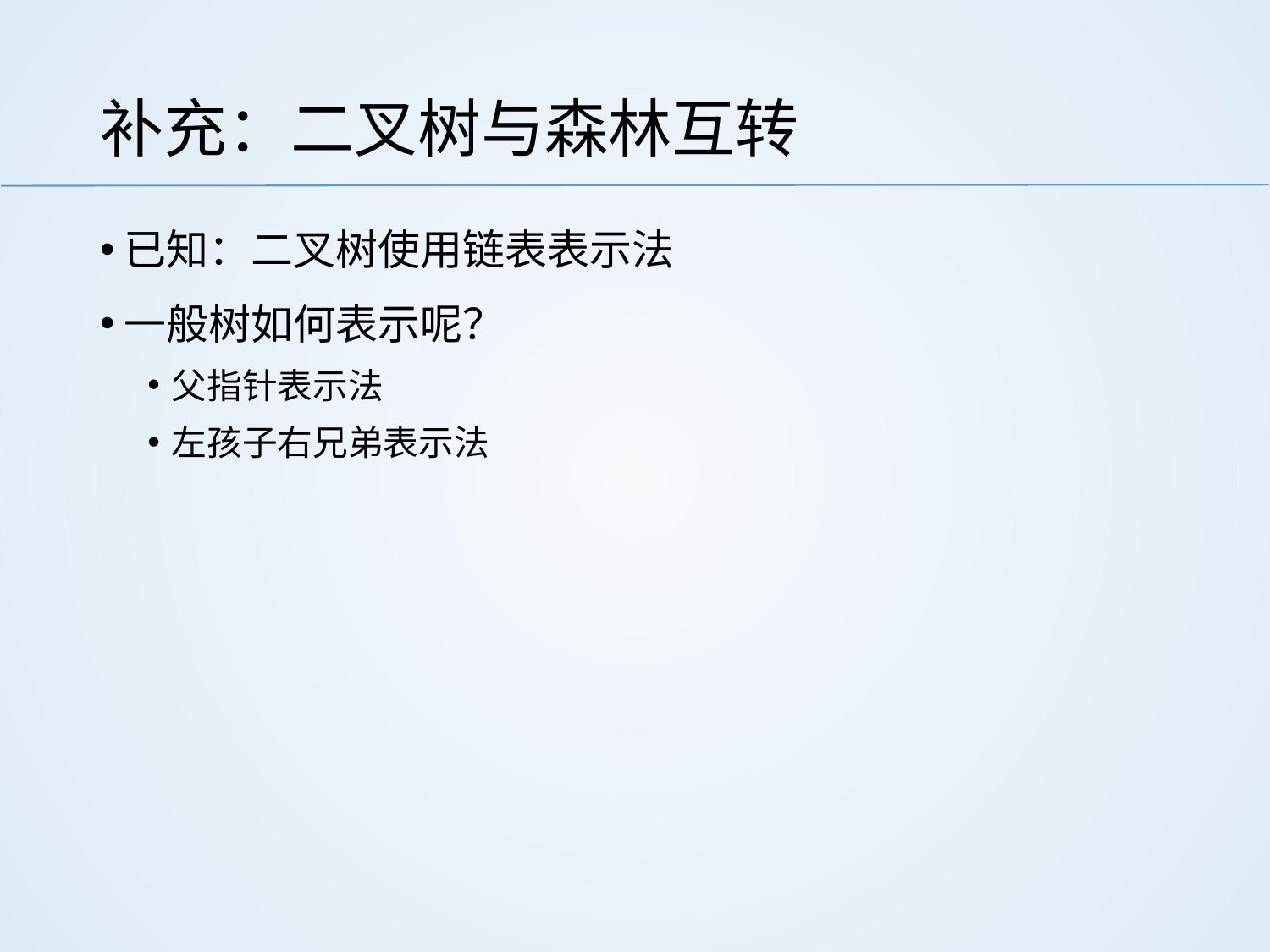

# 补充：二叉树与森林互转
已知：二叉树使用链表表示法
一般树如何表示呢？
父指针表示法
左孩子右兄弟表示法
127